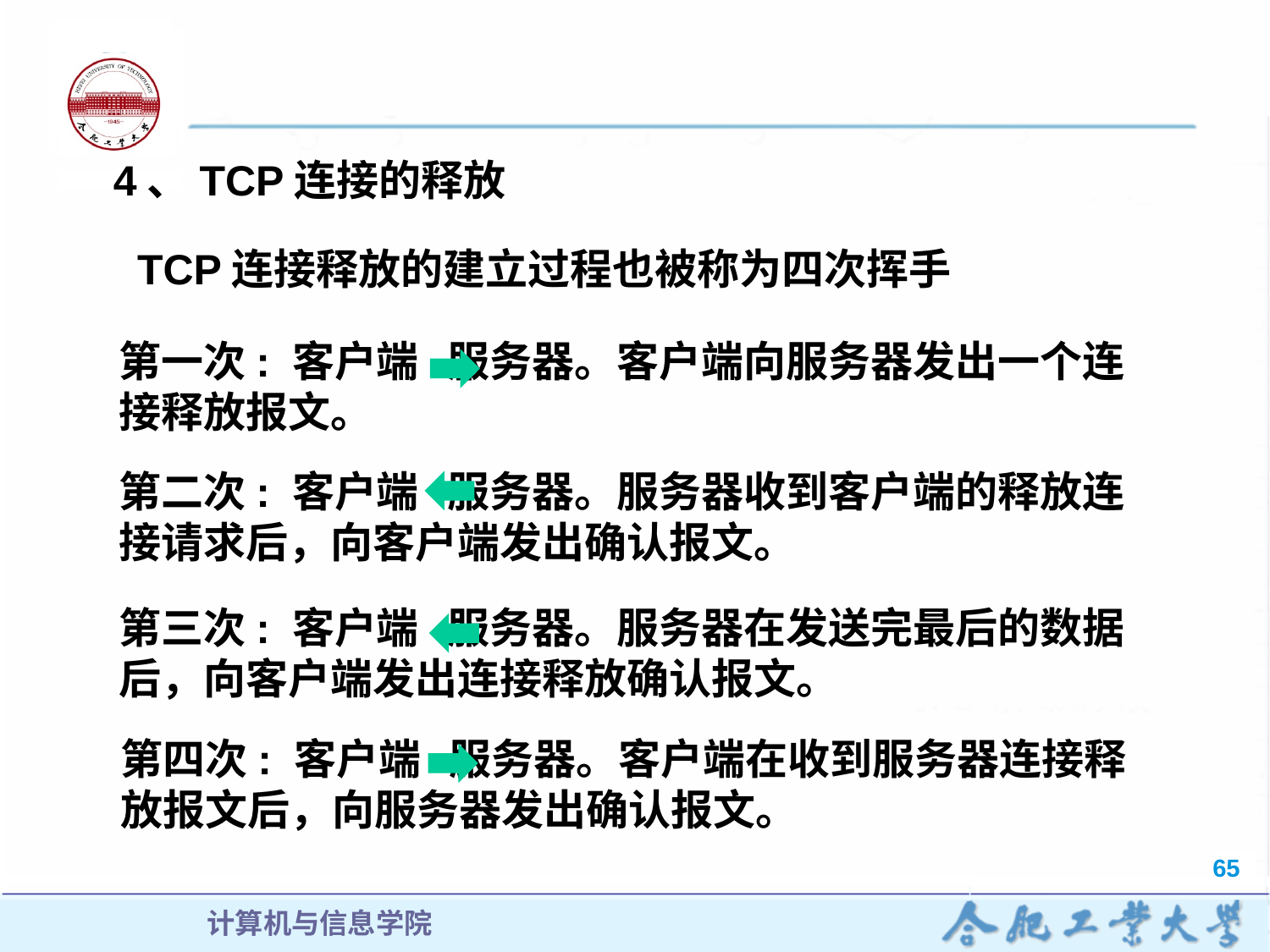

4、TCP连接的释放
TCP连接释放的建立过程也被称为四次挥手
第一次: 客户端   服务器。客户端向服务器发出一个连接释放报文。

第二次: 客户端   服务器。服务器收到客户端的释放连接请求后，向客户端发出确认报文。

第三次: 客户端   服务器。服务器在发送完最后的数据后，向客户端发出连接释放确认报文。

第四次: 客户端   服务器。客户端在收到服务器连接释放报文后，向服务器发出确认报文。